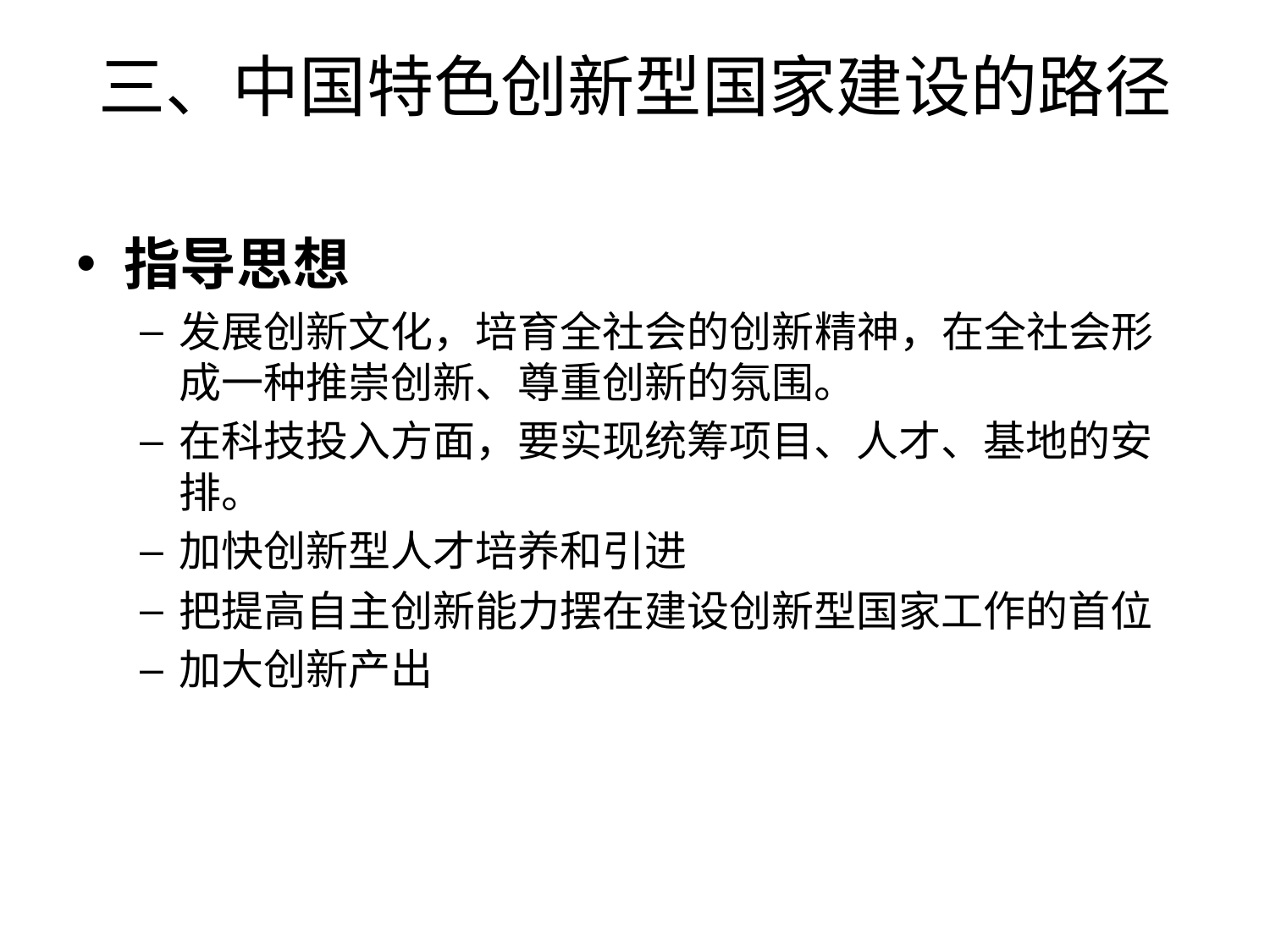

指导思想
发展创新文化，培育全社会的创新精神，在全社会形成一种推崇创新、尊重创新的氛围。
在科技投入方面，要实现统筹项目、人才、基地的安排。
加快创新型人才培养和引进
把提高自主创新能力摆在建设创新型国家工作的首位
加大创新产出
三、中国特色创新型国家建设的路径